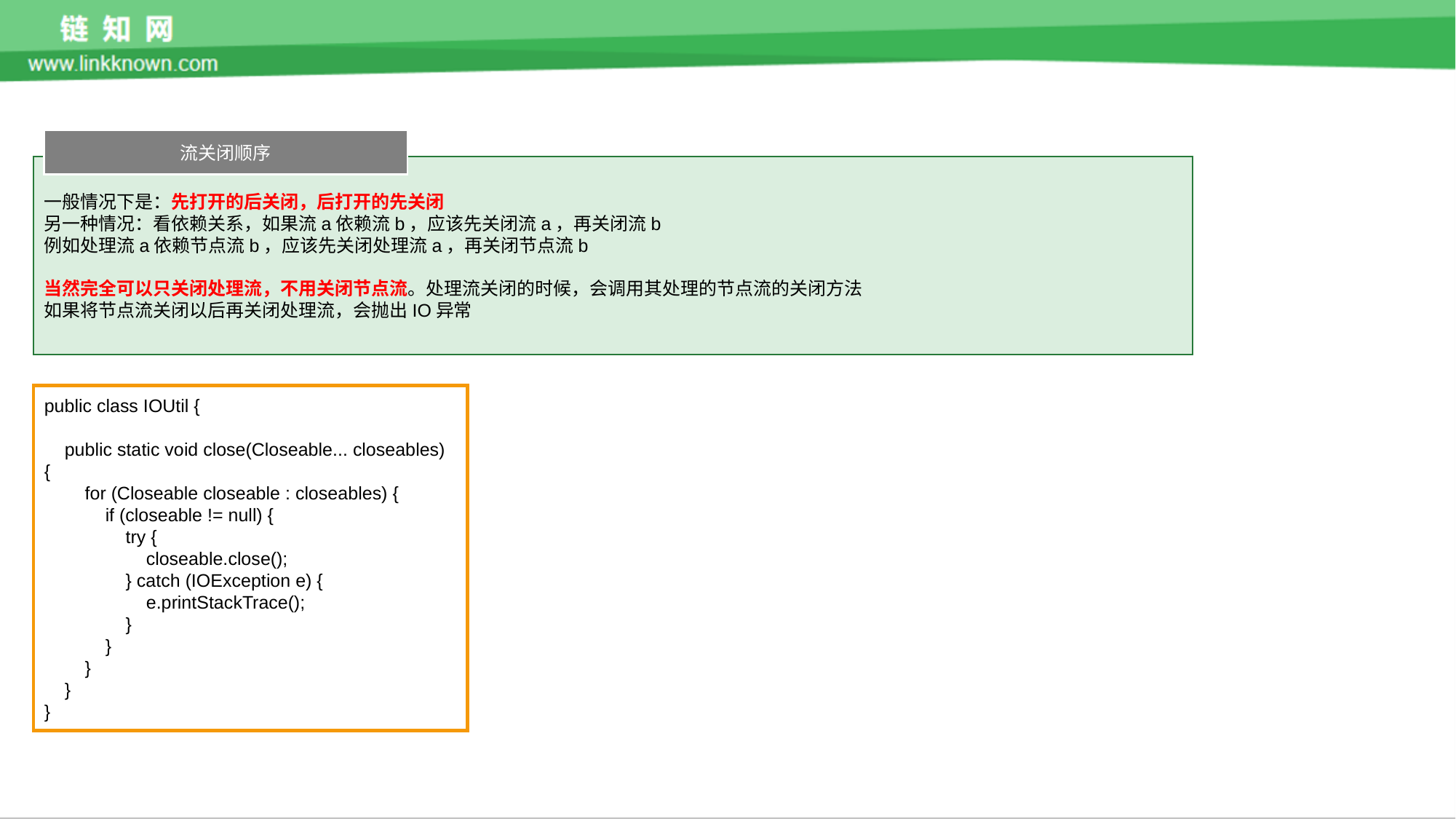

流关闭顺序
一般情况下是：先打开的后关闭，后打开的先关闭
另一种情况：看依赖关系，如果流a依赖流b，应该先关闭流a，再关闭流b
例如处理流a依赖节点流b，应该先关闭处理流a，再关闭节点流b

当然完全可以只关闭处理流，不用关闭节点流。处理流关闭的时候，会调用其处理的节点流的关闭方法
如果将节点流关闭以后再关闭处理流，会抛出IO异常
public class IOUtil {

    public static void close(Closeable... closeables) {
        for (Closeable closeable : closeables) {
            if (closeable != null) {
                try {
                    closeable.close();
                } catch (IOException e) {
                    e.printStackTrace();
                }
            }
        }
    }
}